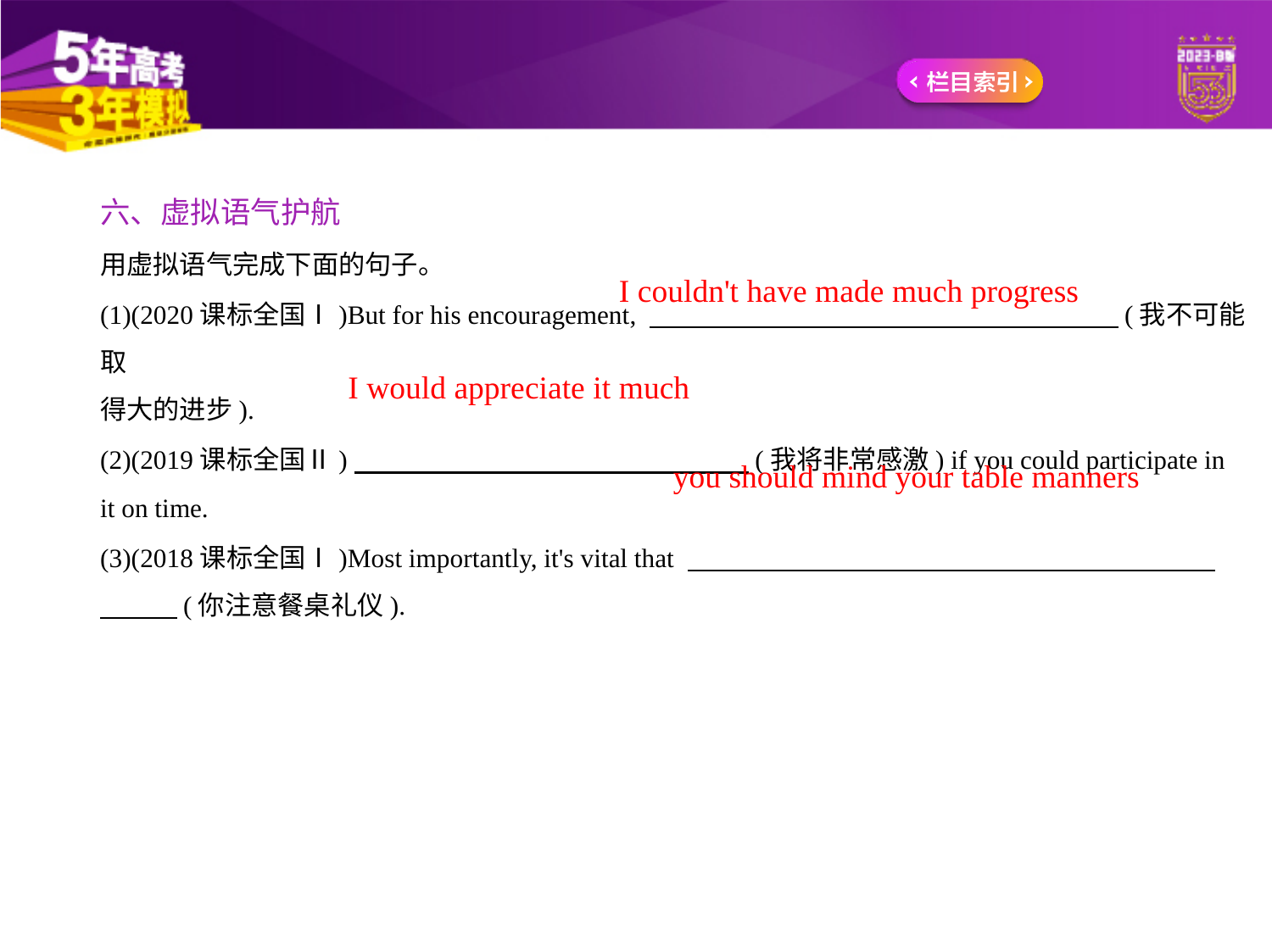

六、虚拟语气护航
用虚拟语气完成下面的句子。
(1)(2020课标全国Ⅰ)But for his encouragement, 　        　　　　　　　　　　　　　　    (我不可能取
得大的进步).
(2)(2019课标全国Ⅱ)　　　　　　　　　　　　　　    (我将非常感激) if you could participate in
it on time.
(3)(2018课标全国Ⅰ)Most importantly, it's vital that 　　　　　　　　　　　　　　　　　　　    
　　    (你注意餐桌礼仪).
I couldn't have made much progress
I would appreciate it much
you should mind your table manners